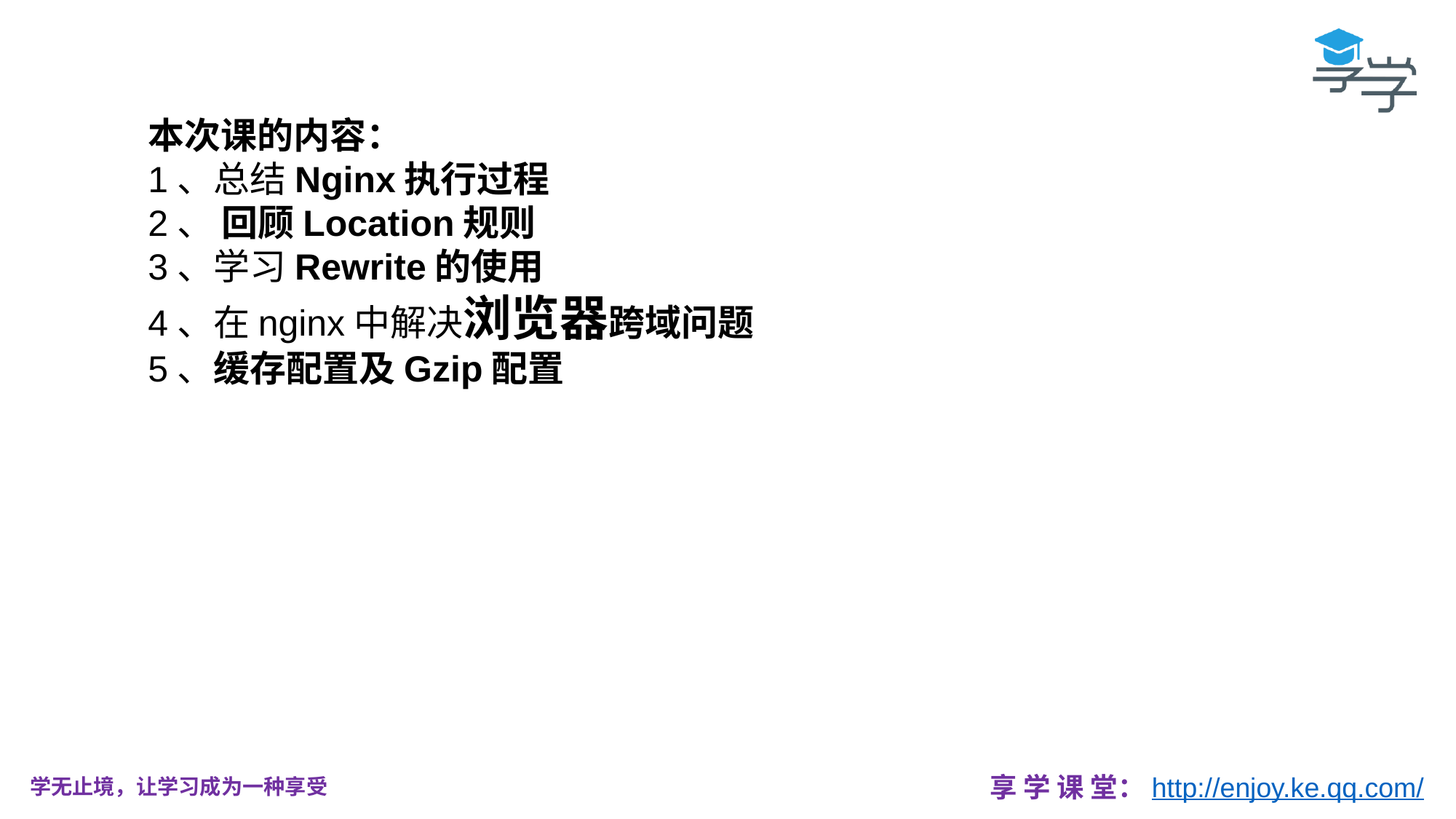

本次课的内容：
1、总结Nginx执行过程
2、 回顾Location规则
3、学习Rewrite的使用
4、在nginx中解决浏览器跨域问题
5、缓存配置及Gzip配置